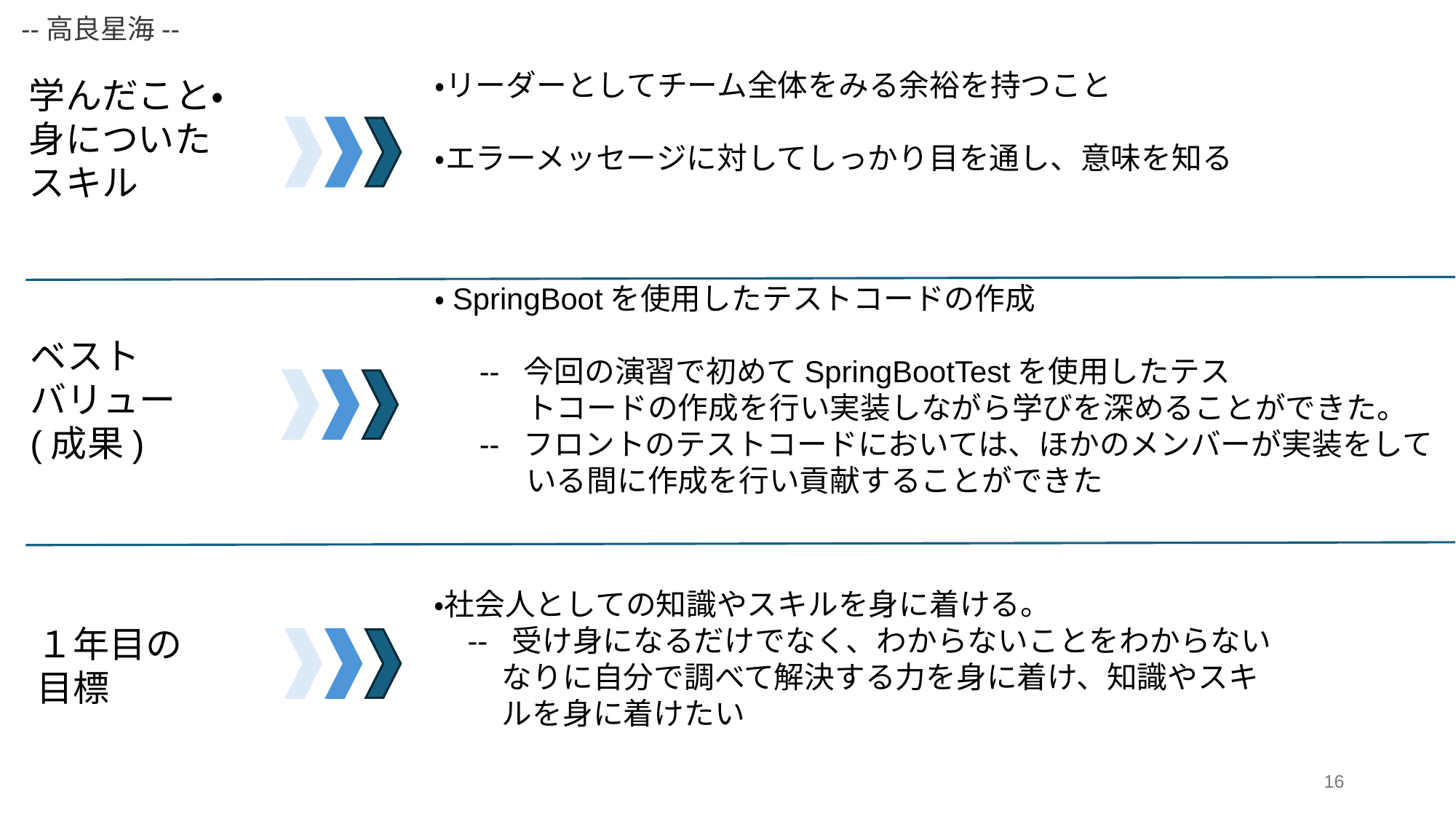

--高良星海--

・リーダーとしてチーム全体をみる余裕を持つこと

・エラーメッセージに対してしっかり目を通し、意味を知る
学んだこと・
身についた
スキル

・SpringBootを使用したテストコードの作成

　 --  今回の演習で初めてSpringBootTestを使用したテス
　　　トコードの作成を行い実装しながら学びを深めることができた。
　 --  フロントのテストコードにおいては、ほかのメンバーが実装をして
　　　いる間に作成を行い貢献することができた

ベスト
バリュー(成果)

・社会人としての知識やスキルを身に着ける。
    --  受け身になるだけでなく、わからないことをわからない
         なりに自分で調べて解決する力を身に着け、知識やスキ
         ルを身に着けたい
１年目の目標

16